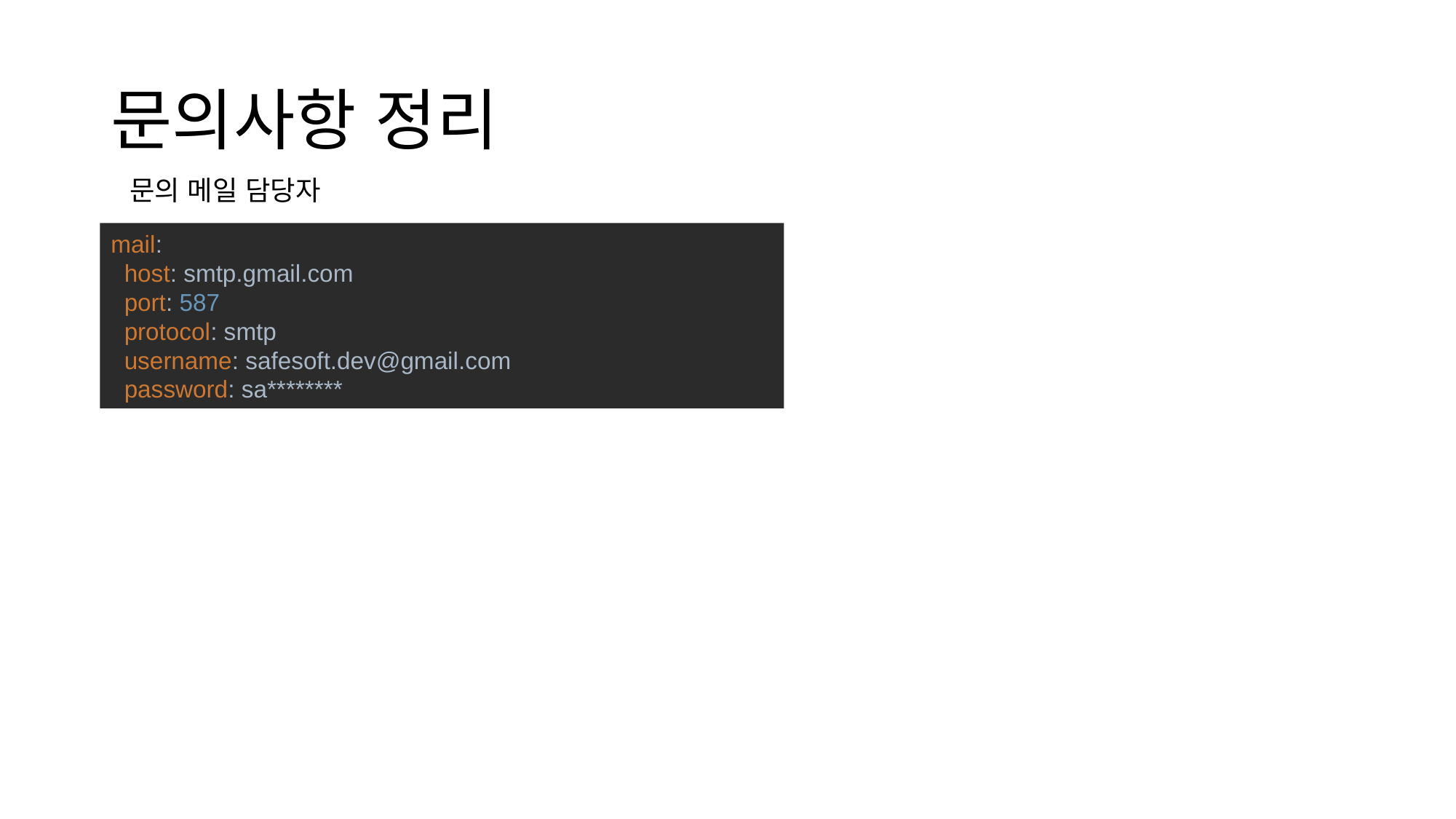

# 문의사항 정리
문의 메일 담당자
mail:
  host: smtp.gmail.com
  port: 587
  protocol: smtp
  username: safesoft.dev@gmail.com
  password: sa********